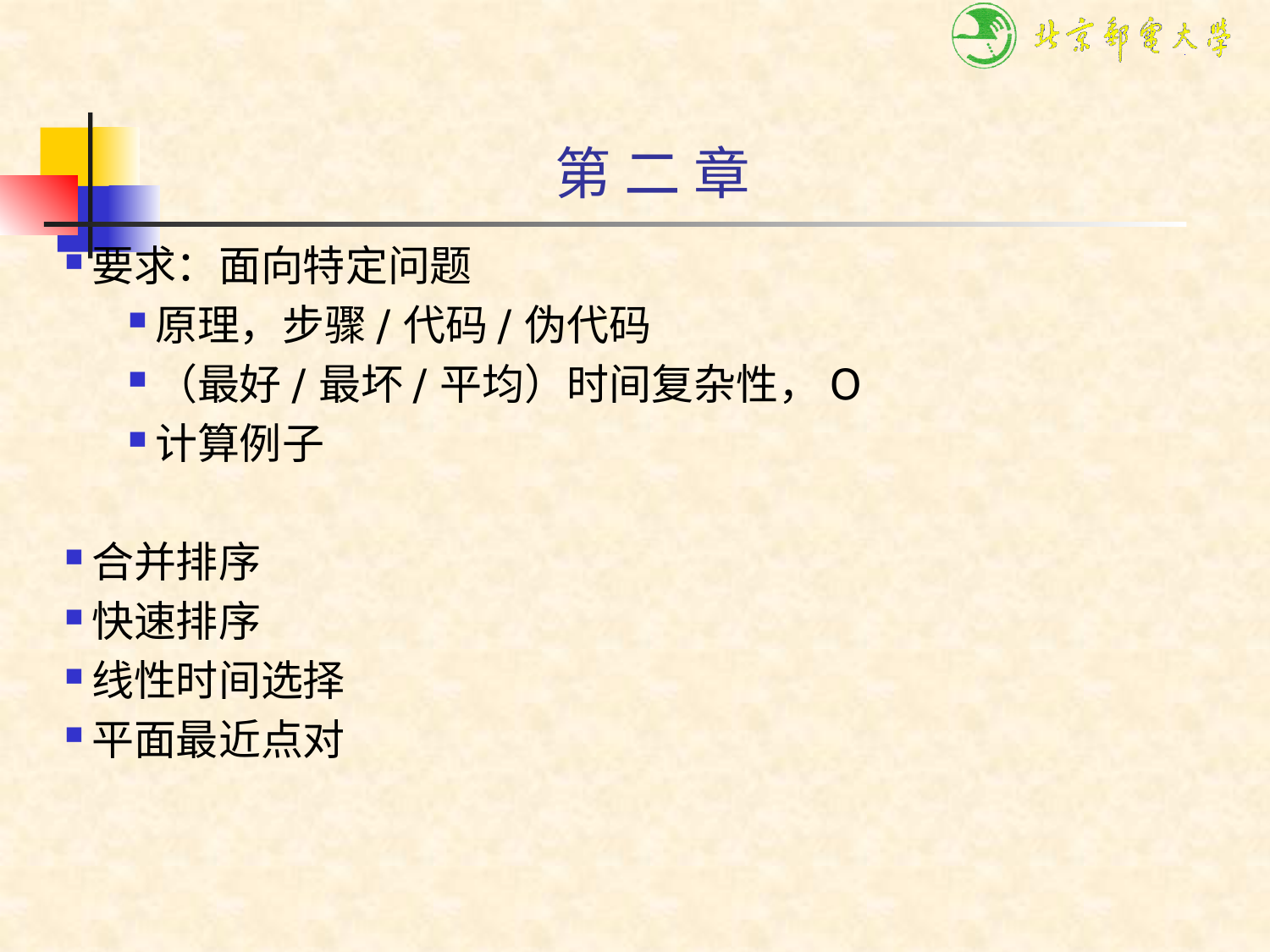

第 二 章
要求：面向特定问题
原理，步骤/代码/伪代码
（最好/最坏/平均）时间复杂性，O
计算例子

合并排序
快速排序
线性时间选择
平面最近点对